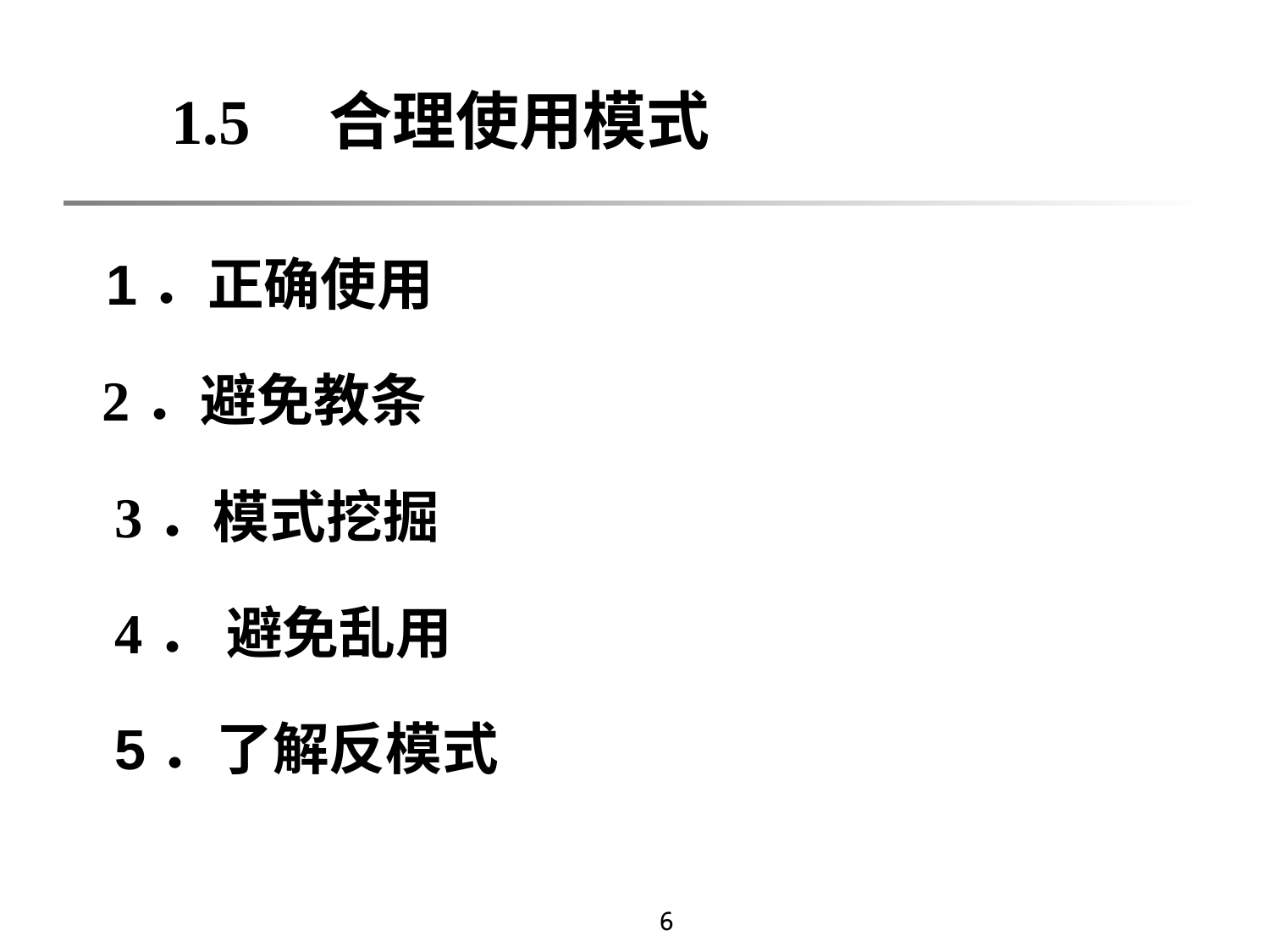

1.5    合理使用模式

  1．正确使用
 2．避免教条
  3．模式挖掘
  4． 避免乱用
  5．了解反模式

6